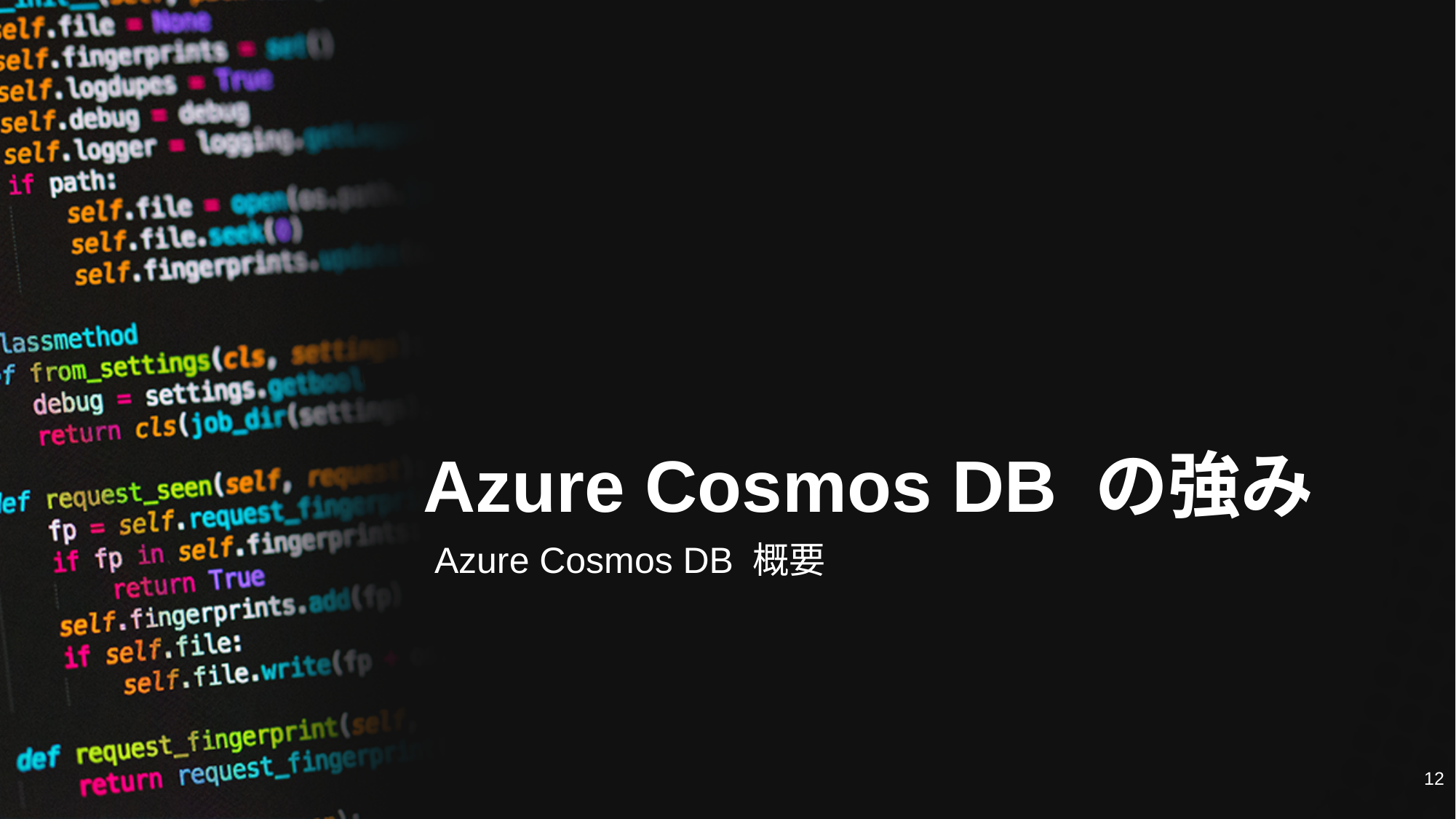

# Azure Cosmos DB の強み
Azure Cosmos DB 概要
12